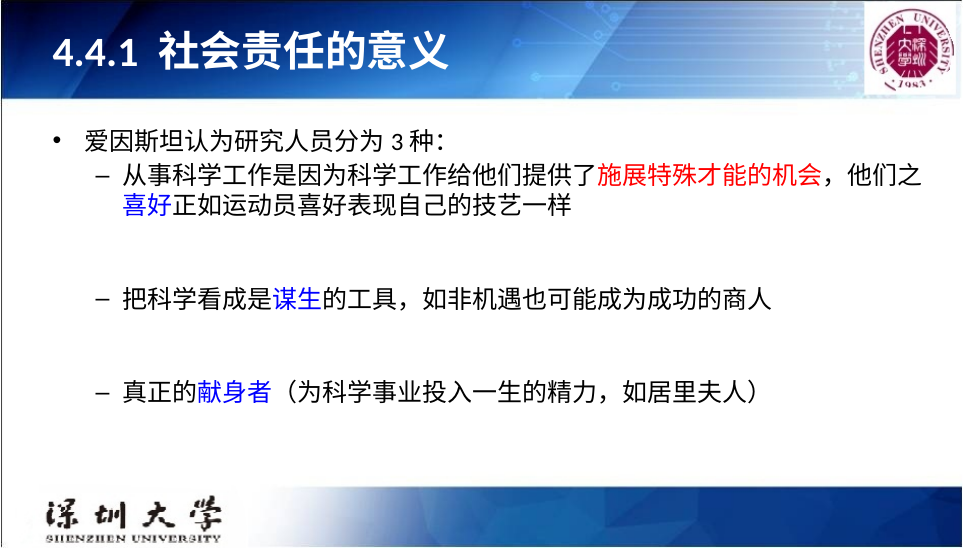

# 4.4.1 社会责任的意义
爱因斯坦认为研究人员分为3种：
从事科学工作是因为科学工作给他们提供了施展特殊才能的机会，他们之喜好正如运动员喜好表现自己的技艺一样

把科学看成是谋生的工具，如非机遇也可能成为成功的商人

真正的献身者（为科学事业投入一生的精力，如居里夫人）
159